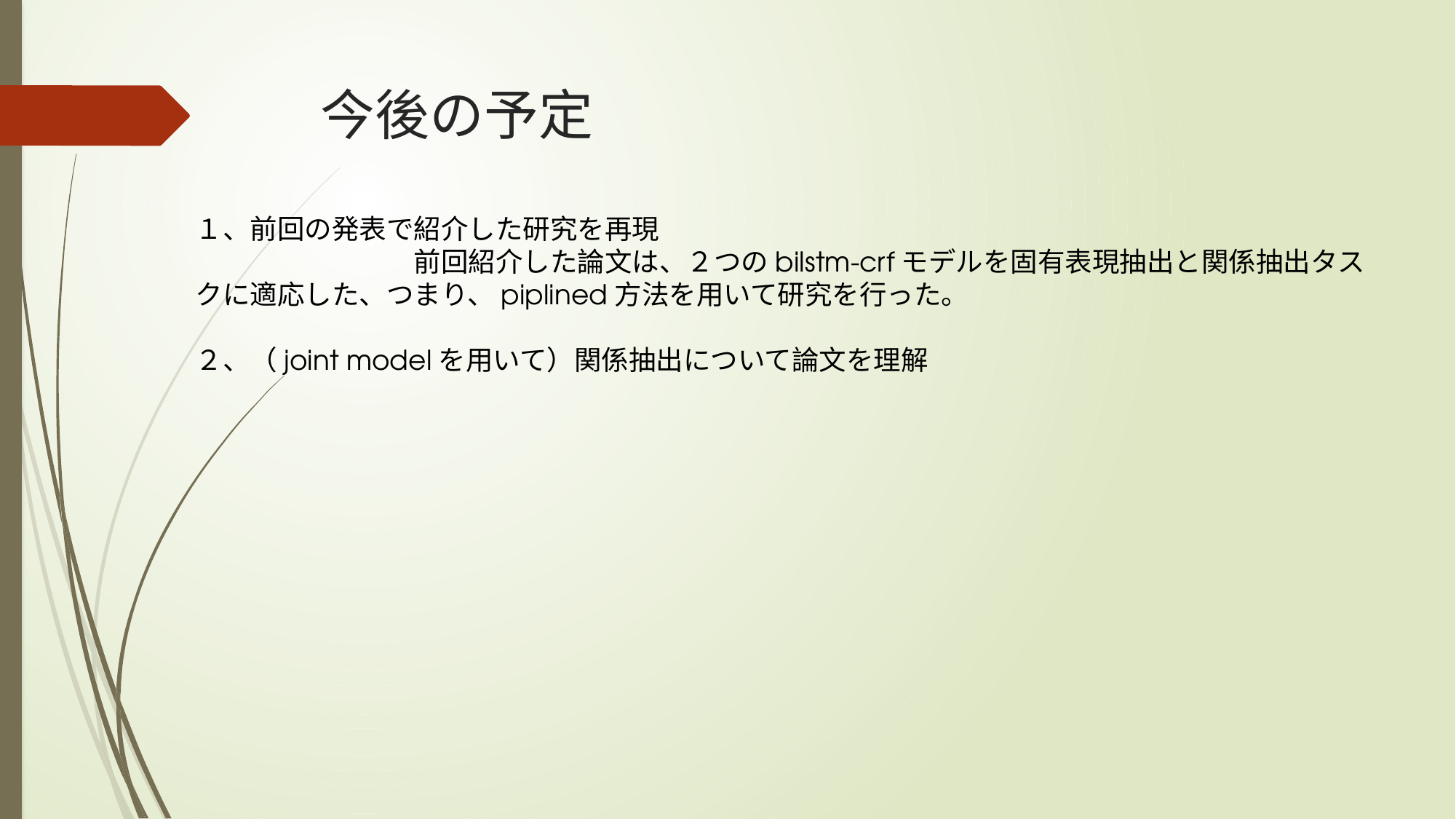

# 今後の予定
１、前回の発表で紹介した研究を再現
		前回紹介した論文は、２つのbilstm-crfモデルを固有表現抽出と関係抽出タスクに適応した、つまり、piplined方法を用いて研究を行った。

２、（joint modelを用いて）関係抽出について論文を理解